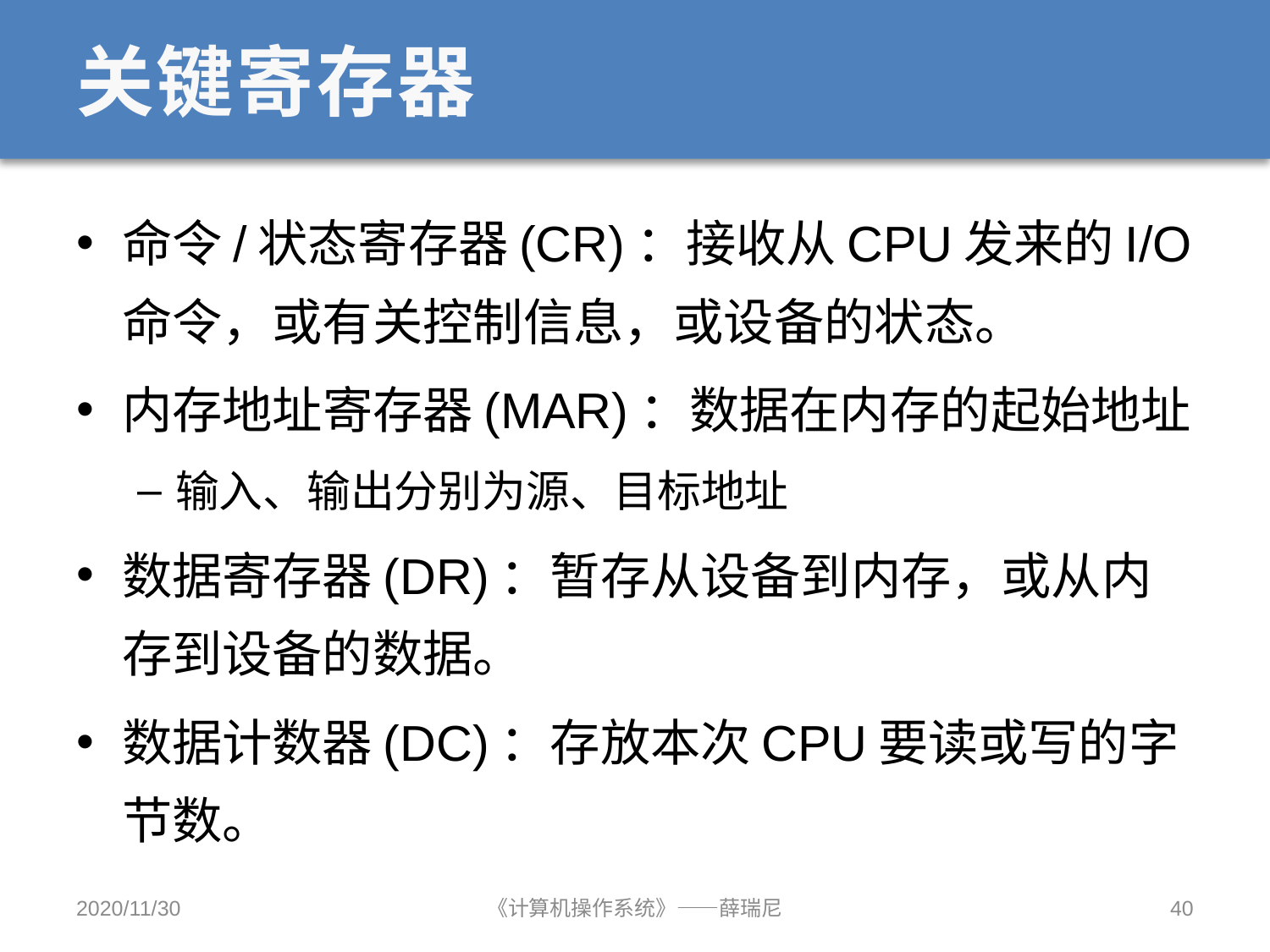

# 关键寄存器
命令/状态寄存器(CR)：接收从CPU发来的I/O命令，或有关控制信息，或设备的状态。
内存地址寄存器(MAR)：数据在内存的起始地址
输入、输出分别为源、目标地址
数据寄存器(DR)：暂存从设备到内存，或从内存到设备的数据。
数据计数器(DC)：存放本次CPU要读或写的字节数。
2020/11/30
《计算机操作系统》——薛瑞尼
40